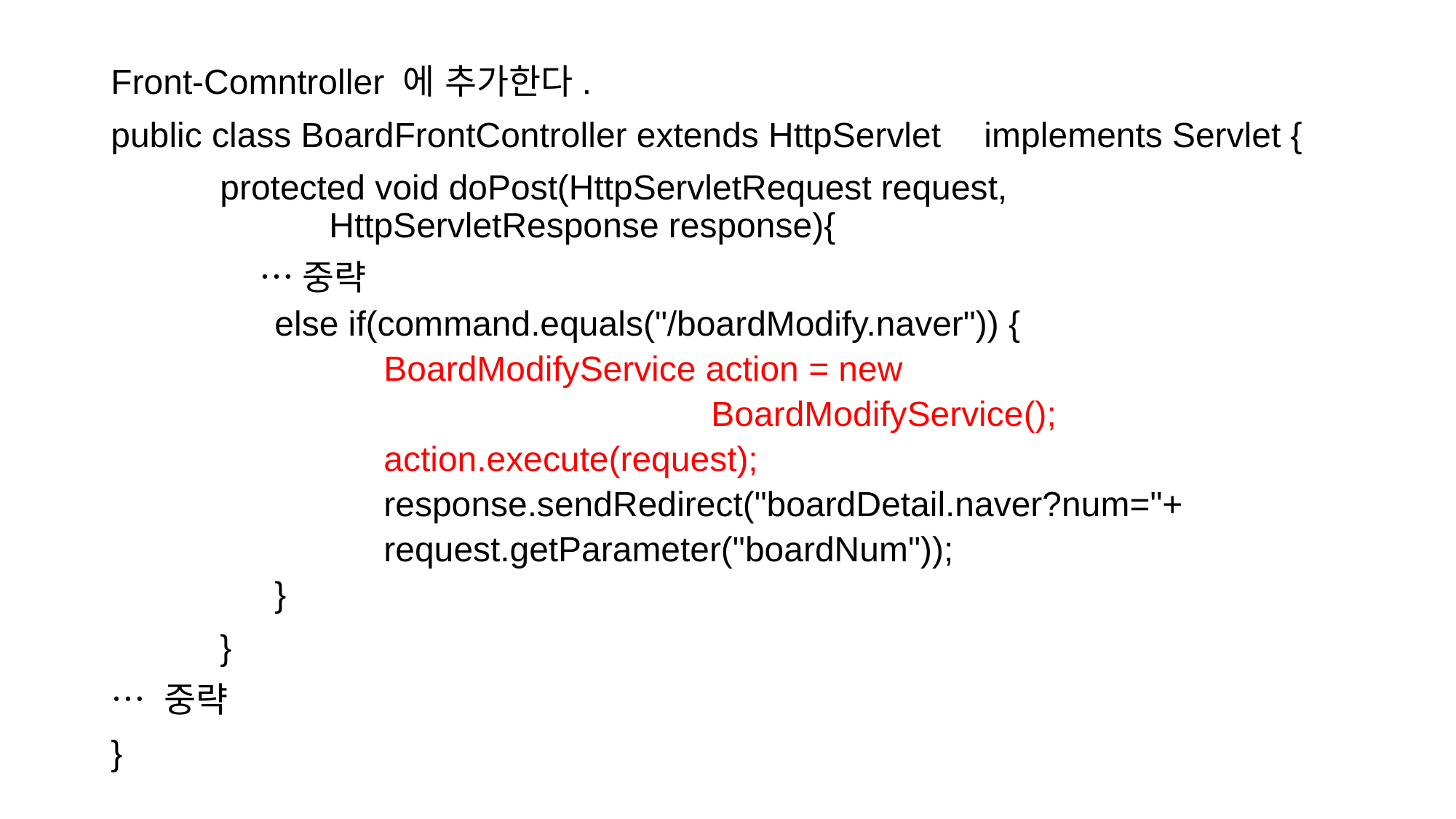

Front-Comntroller 에 추가한다.
public class BoardFrontController extends HttpServlet 	implements Servlet {
	protected void doPost(HttpServletRequest request, 					HttpServletResponse response){
	    …중략
else if(command.equals("/boardModify.naver")) {
	BoardModifyService action = new
				BoardModifyService();
	action.execute(request);
	response.sendRedirect("boardDetail.naver?num="+
	request.getParameter("boardNum"));
}
	}
… 중략
}